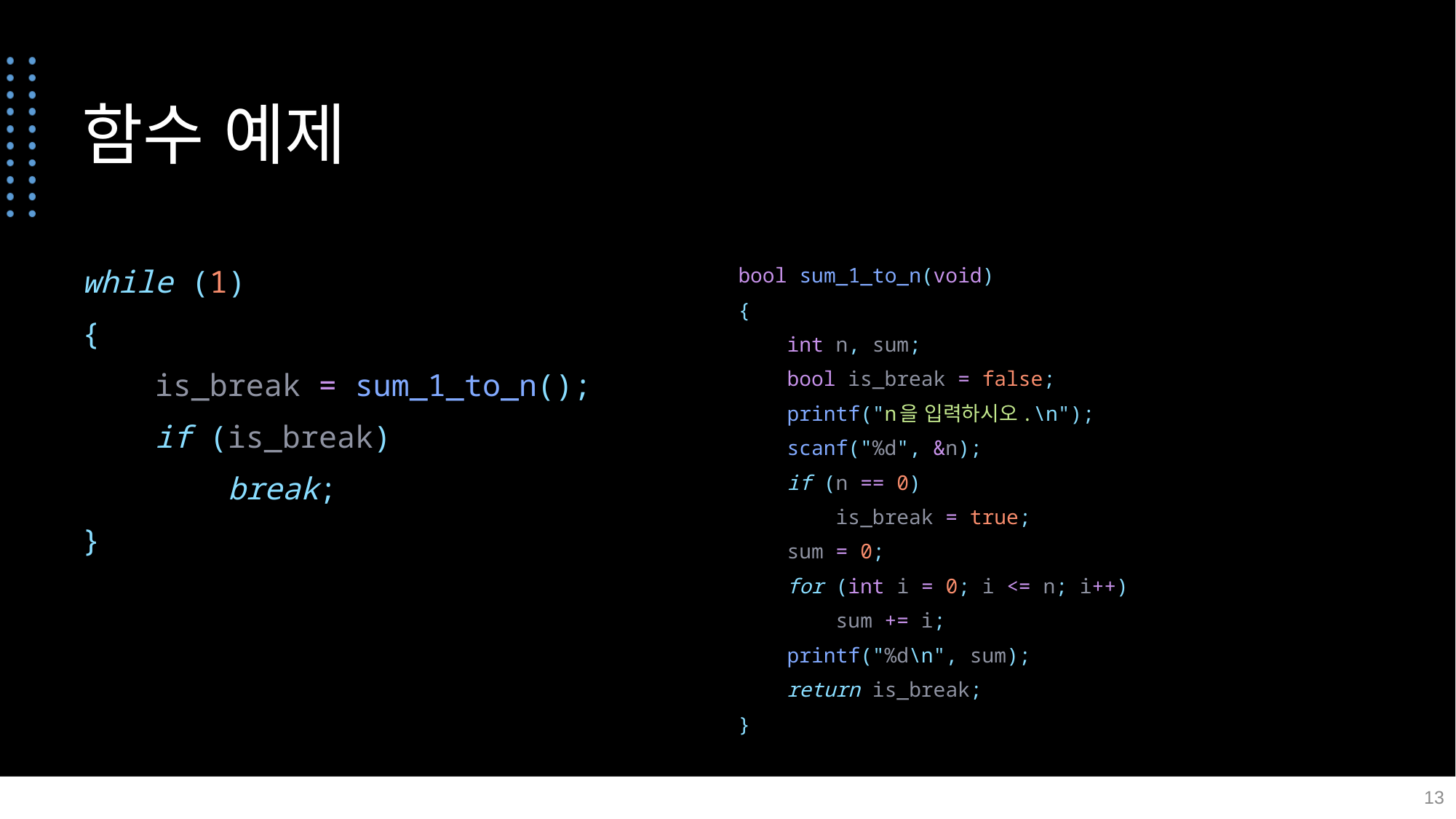

# 함수 예제
while (1)
{
    is_break = sum_1_to_n();
    if (is_break)
        break;
}

bool sum_1_to_n(void)
{
    int n, sum;
    bool is_break = false;
    printf("n을 입력하시오.\n");
    scanf("%d", &n);
    if (n == 0)
        is_break = true;
    sum = 0;
    for (int i = 0; i <= n; i++)
        sum += i;
    printf("%d\n", sum);
    return is_break;
}
13